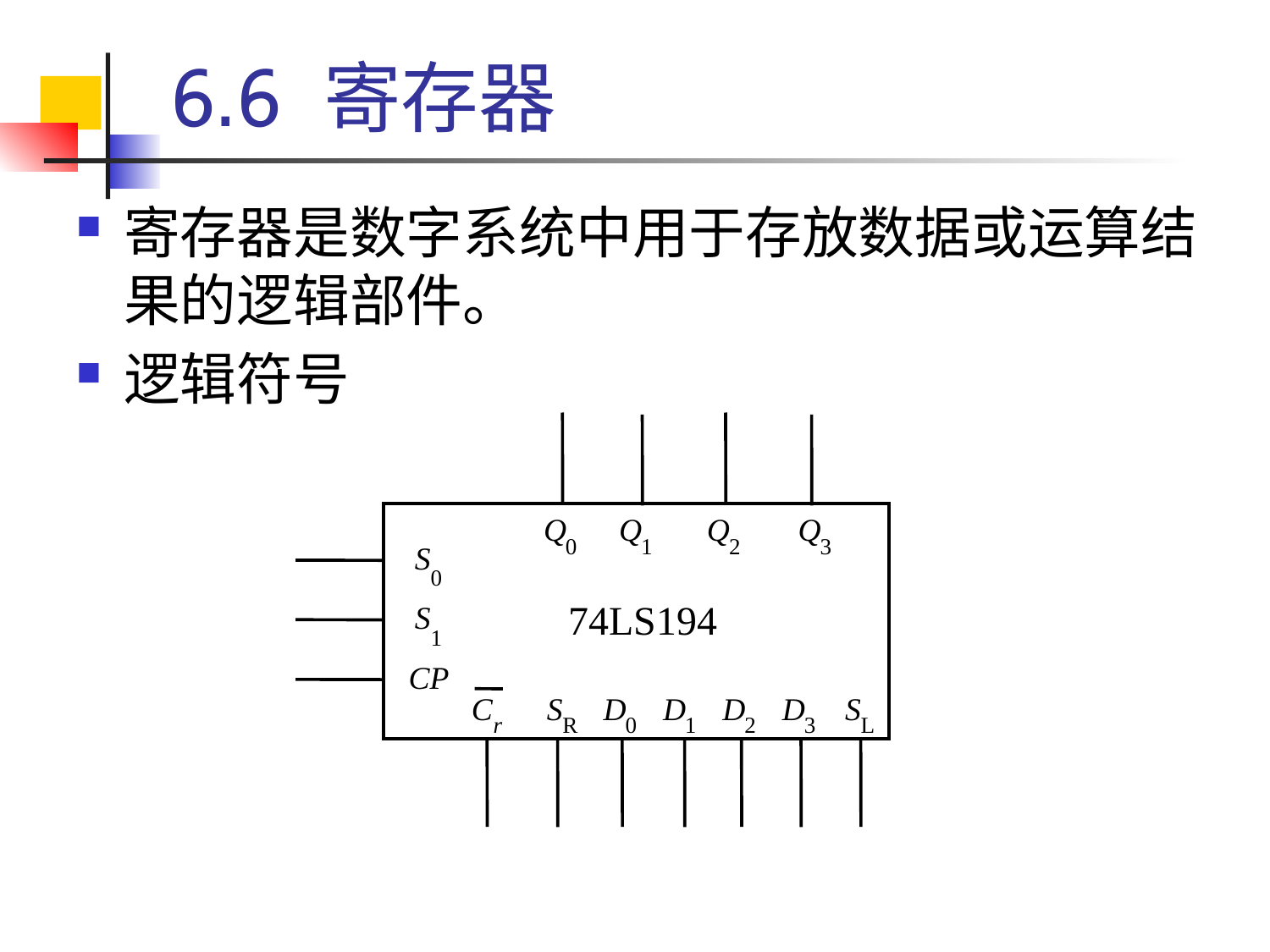

# 6.6 寄存器
寄存器是数字系统中用于存放数据或运算结果的逻辑部件。
逻辑符号

Q
Q
Q
Q
0
1
2
3
S

0
74LS194
S

1
CP

C
S
D
D
D
D
S
r
R
0
1
2
3
L